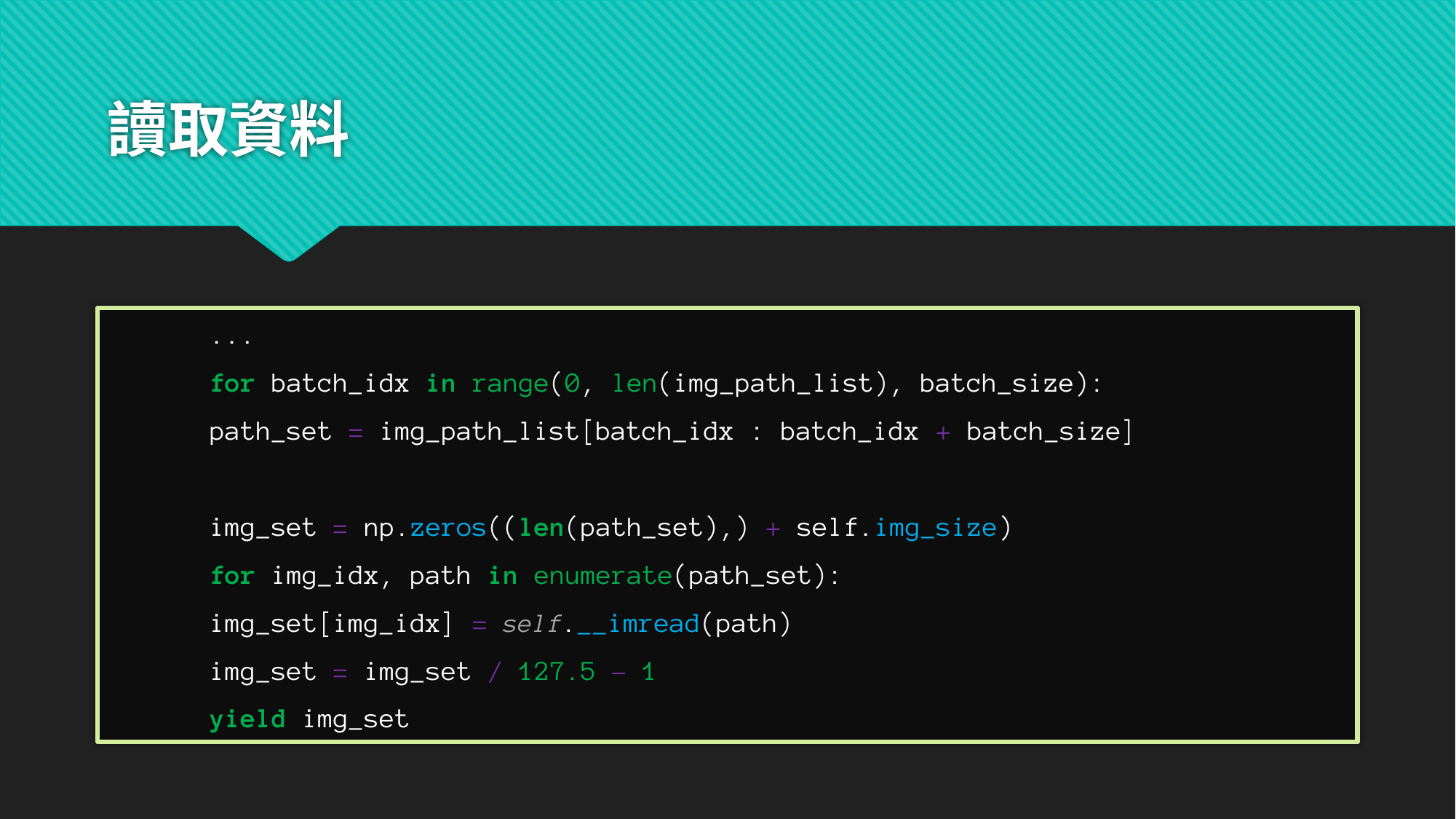

# 讀取資料
		...
		for batch_idx in range(0, len(img_path_list), batch_size):
			path_set = img_path_list[batch_idx : batch_idx + batch_size]

			img_set = np.zeros((len(path_set),) + self.img_size)
			for img_idx, path in enumerate(path_set):
				img_set[img_idx] = self.__imread(path)
			img_set = img_set / 127.5 – 1
			yield img_set